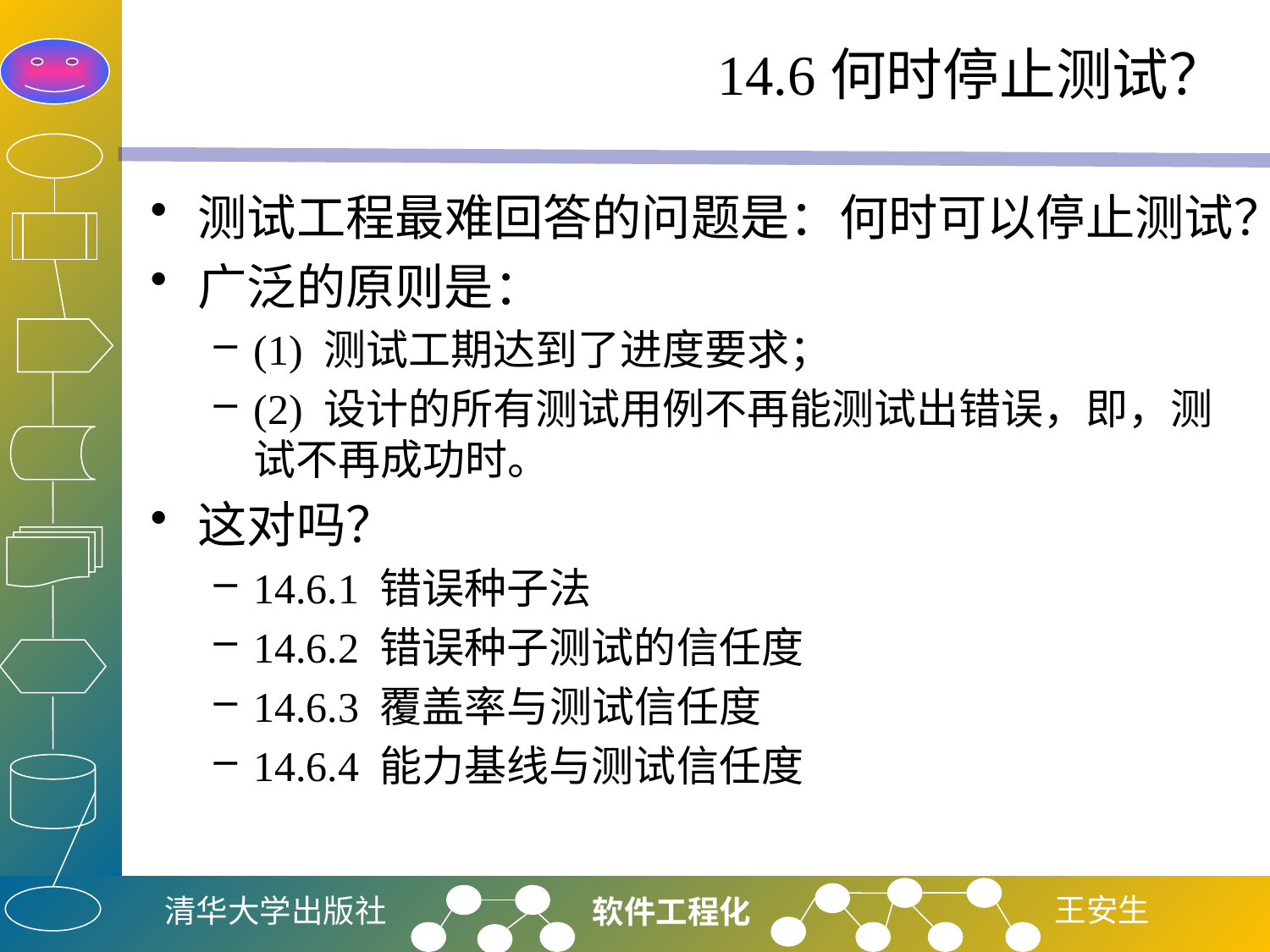

# 14.6何时停止测试？
测试工程最难回答的问题是：何时可以停止测试？
广泛的原则是：
(1) 测试工期达到了进度要求；
(2) 设计的所有测试用例不再能测试出错误，即，测试不再成功时。
这对吗？
14.6.1 错误种子法
14.6.2 错误种子测试的信任度
14.6.3 覆盖率与测试信任度
14.6.4 能力基线与测试信任度